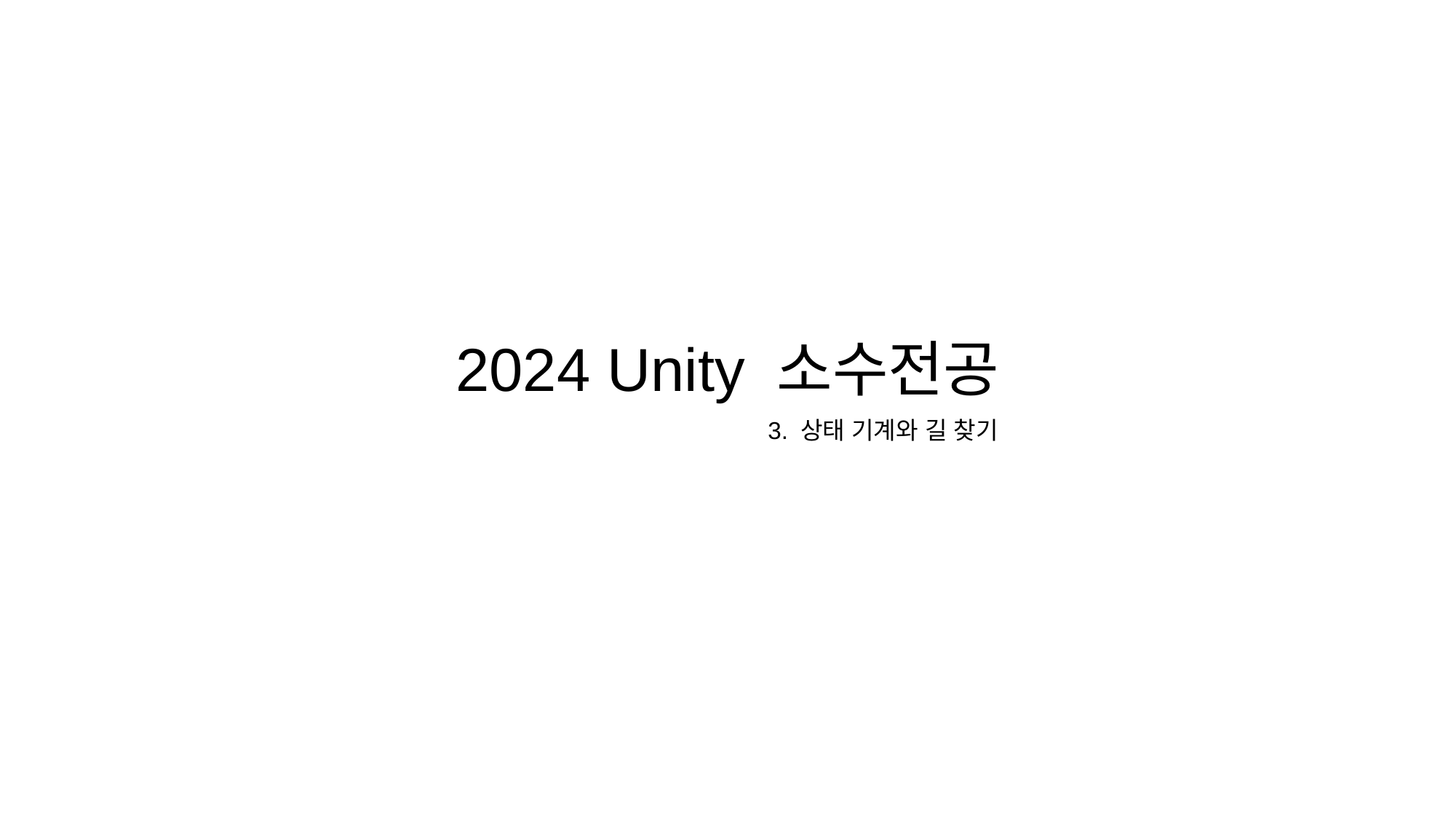

2024 Unity 소수전공
3. 상태 기계와 길 찾기